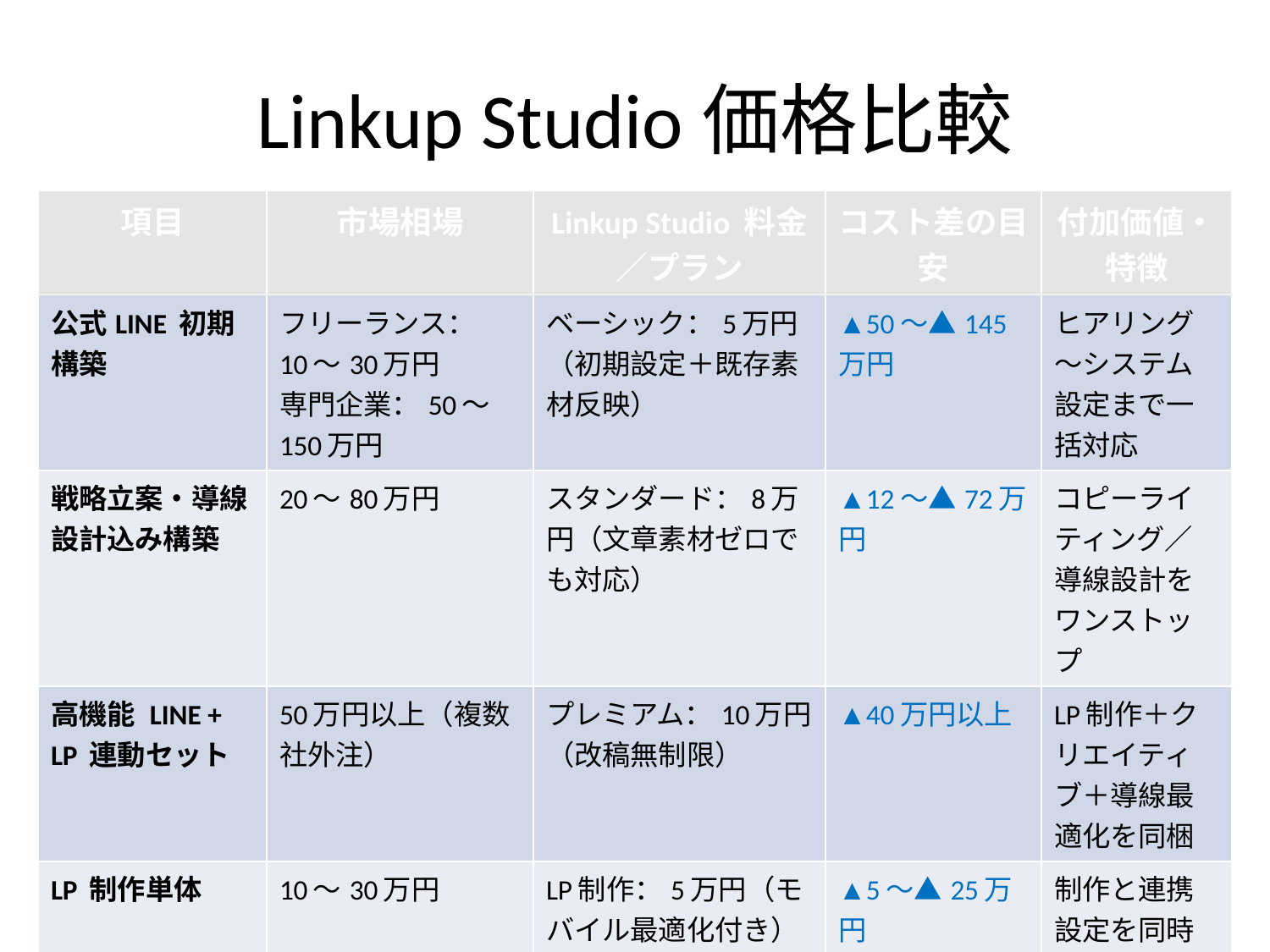

# Linkup Studio価格比較
| 項目 | 市場相場 | Linkup Studio 料金／プラン | コスト差の目安 | 付加価値・特徴 |
| --- | --- | --- | --- | --- |
| 公式LINE 初期構築 | フリーランス：10〜30万円 専門企業：50〜150万円 | ベーシック：5万円（初期設定＋既存素材反映） | ▲50〜▲145万円 | ヒアリング〜システム設定まで一括対応 |
| 戦略立案・導線設計込み構築 | 20〜80万円 | スタンダード：8万円（文章素材ゼロでも対応） | ▲12〜▲72万円 | コピーライティング／導線設計をワンストップ |
| 高機能 LINE + LP 連動セット | 50万円以上（複数社外注） | プレミアム：10万円（改稿無制限） | ▲40万円以上 | LP制作＋クリエイティブ＋導線最適化を同梱 |
| LP 制作単体 | 10〜30万円 | LP制作：5万円（モバイル最適化付き） | ▲5〜▲25万円 | 制作と連携設定を同時進行可能 |
| 自動化施策準備 | 30〜150万円 | プレミアム内：10万円で導入前段整備 | ▲20〜▲140万円 | 自動化前準備を低コストで完了 |
| 運用サポート | 運用代行：月額10〜50万円 | 全プラン：1か月サポート込み | ▲10〜▲50万円／月 | 内製化支援で運用依存度を抑制 |